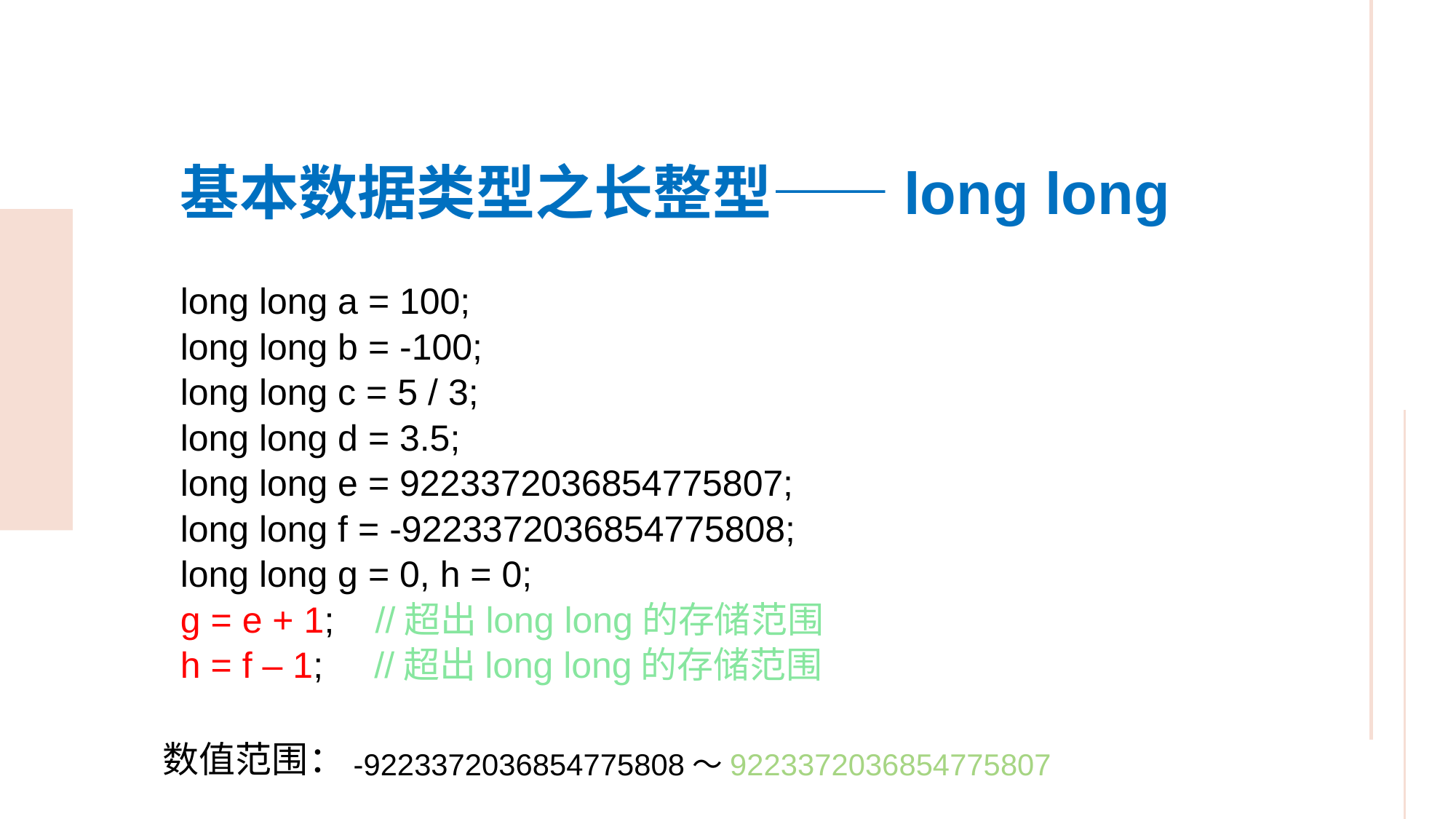

基本数据类型之长整型——long long
long long a = 100;
long long b = -100;
long long c = 5 / 3;
long long d = 3.5;
long long e = 9223372036854775807;
long long f = -9223372036854775808;
long long g = 0, h = 0;
g = e + 1;    //超出long long的存储范围
h = f – 1;     //超出long long的存储范围
数值范围：
-9223372036854775808～9223372036854775807